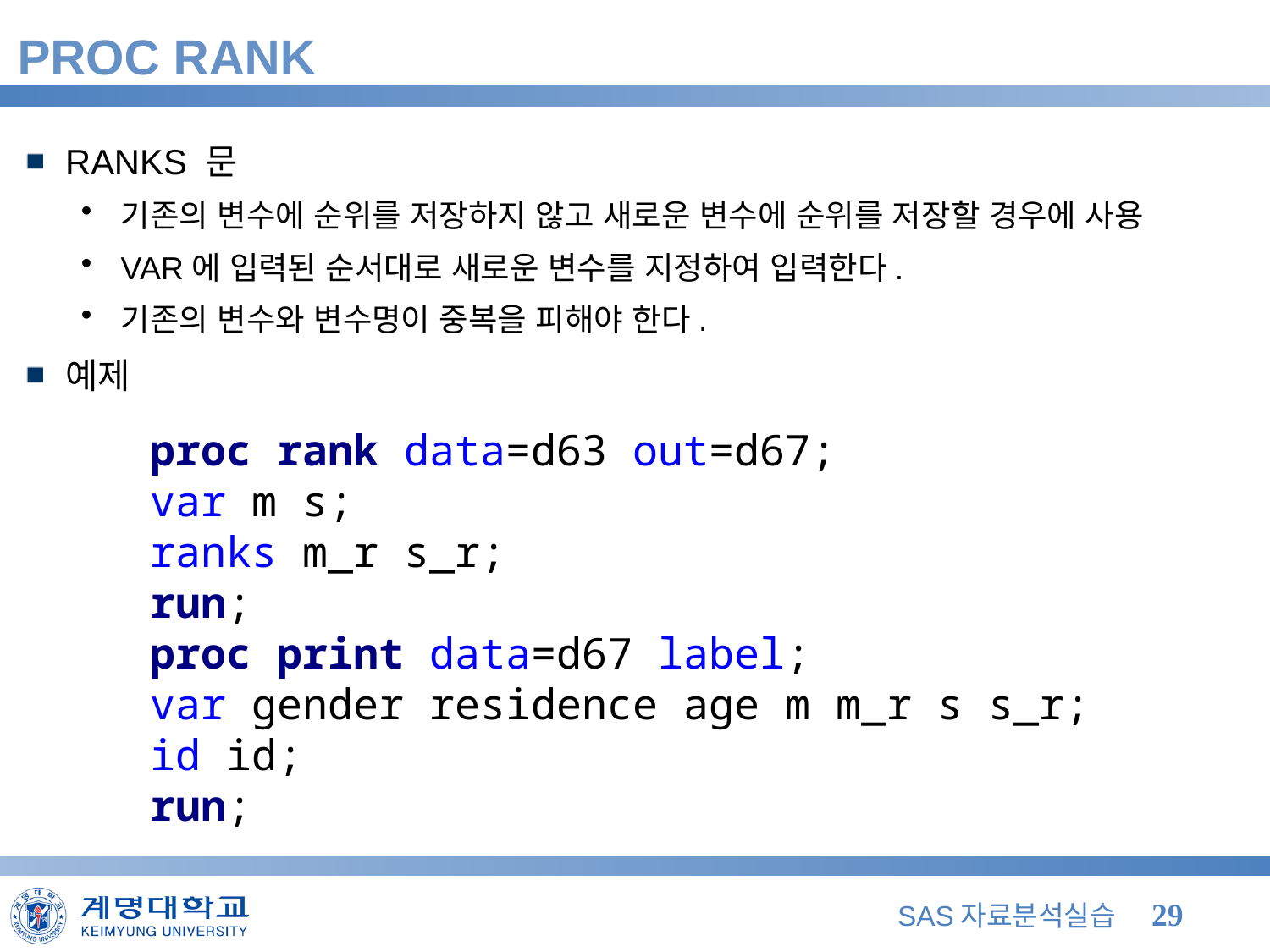

# PROC RANK
RANKS 문
기존의 변수에 순위를 저장하지 않고 새로운 변수에 순위를 저장할 경우에 사용
VAR에 입력된 순서대로 새로운 변수를 지정하여 입력한다.
기존의 변수와 변수명이 중복을 피해야 한다.
예제

proc rank data=d63 out=d67;
var m s;
ranks m_r s_r;
run;
proc print data=d67 label;
var gender residence age m m_r s s_r;
id id;
run;